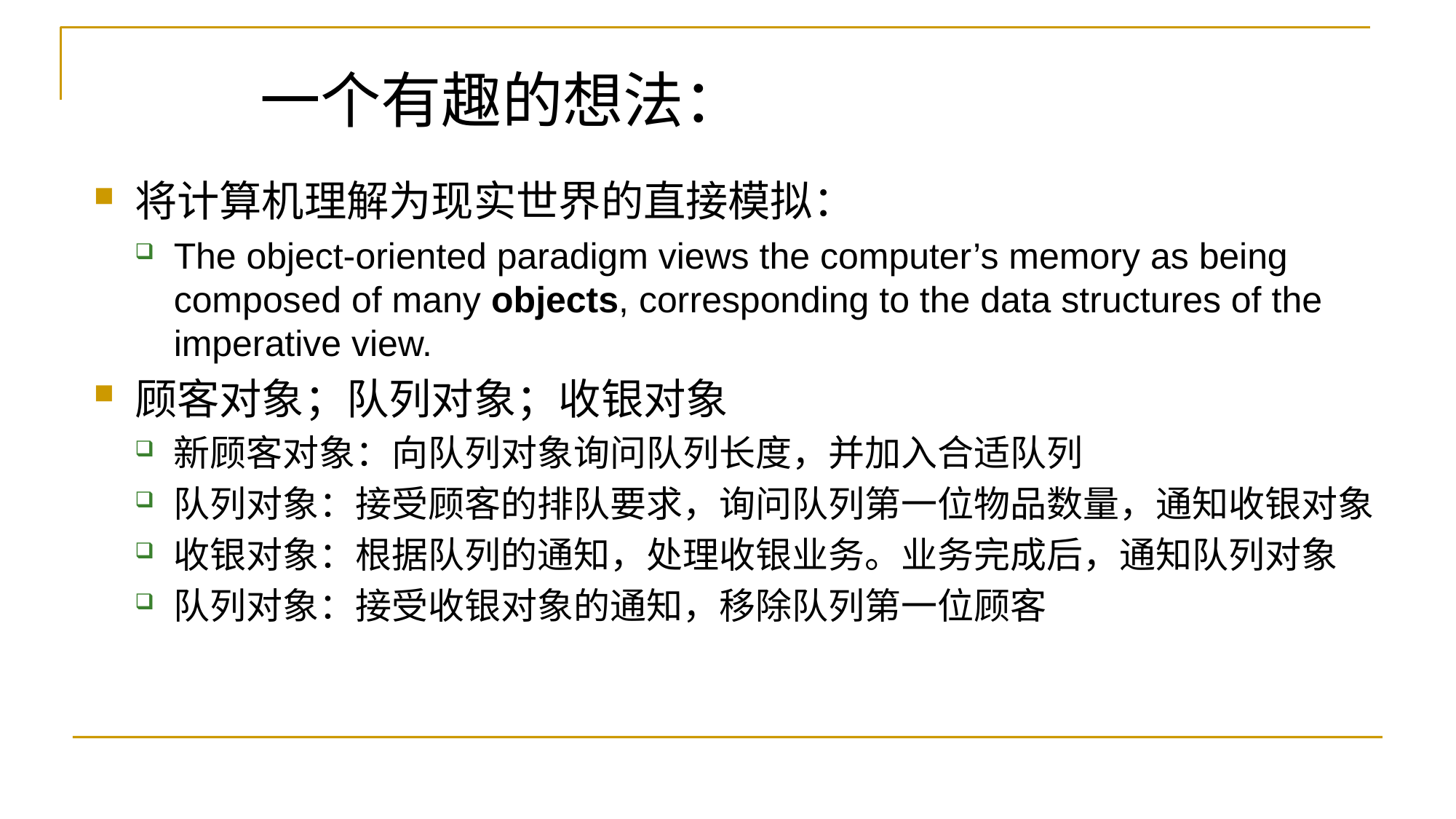

一个有趣的想法：
将计算机理解为现实世界的直接模拟：
The object-oriented paradigm views the computer’s memory as being composed of many objects, corresponding to the data structures of the imperative view.
顾客对象；队列对象；收银对象
新顾客对象：向队列对象询问队列长度，并加入合适队列
队列对象：接受顾客的排队要求，询问队列第一位物品数量，通知收银对象
收银对象：根据队列的通知，处理收银业务。业务完成后，通知队列对象
队列对象：接受收银对象的通知，移除队列第一位顾客